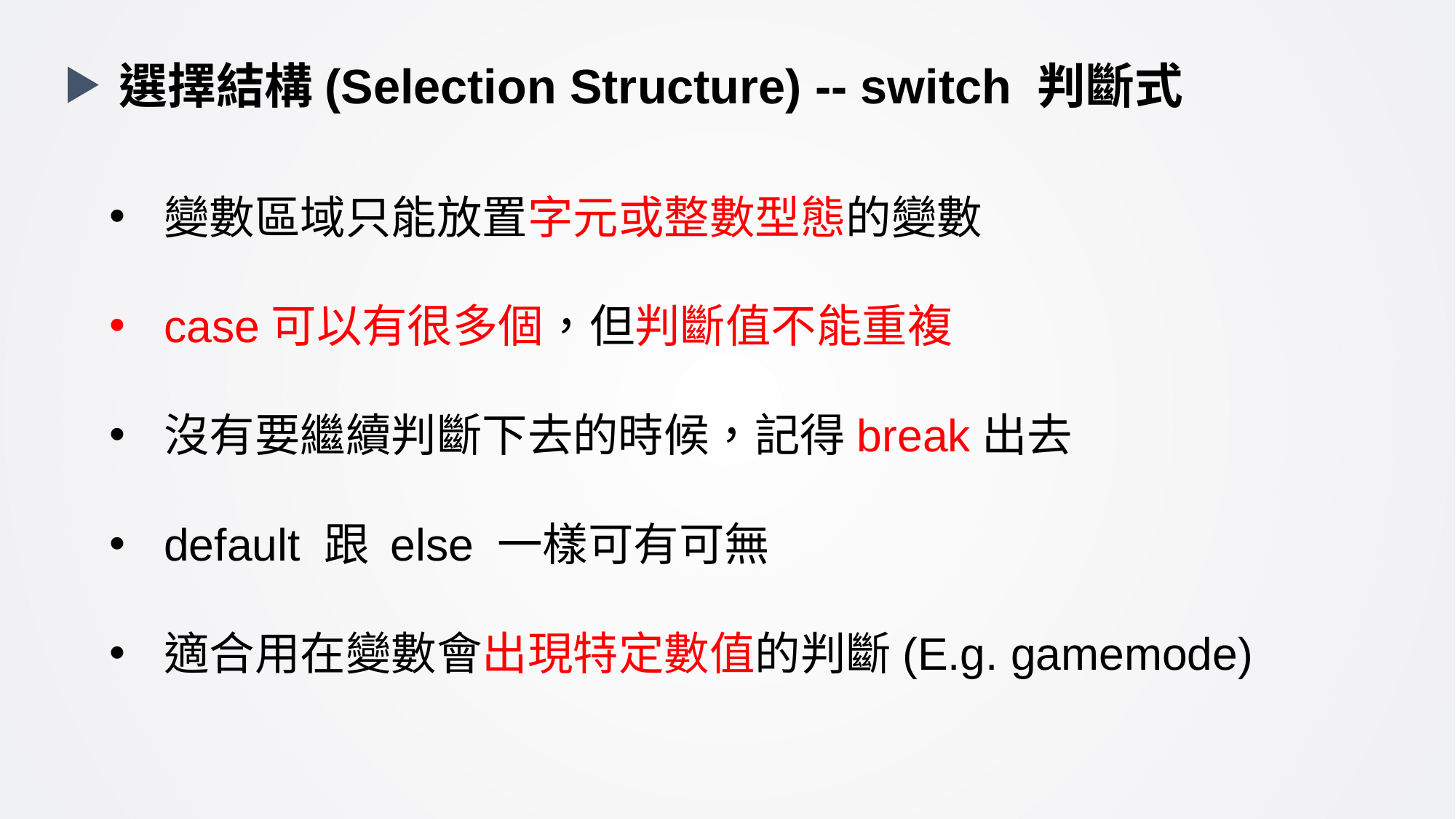

選擇結構(Selection Structure) -- switch 判斷式

變數區域只能放置字元或整數型態的變數

case可以有很多個，但判斷值不能重複

沒有要繼續判斷下去的時候，記得break出去

default 跟 else 一樣可有可無

適合用在變數會出現特定數值的判斷(E.g. gamemode)